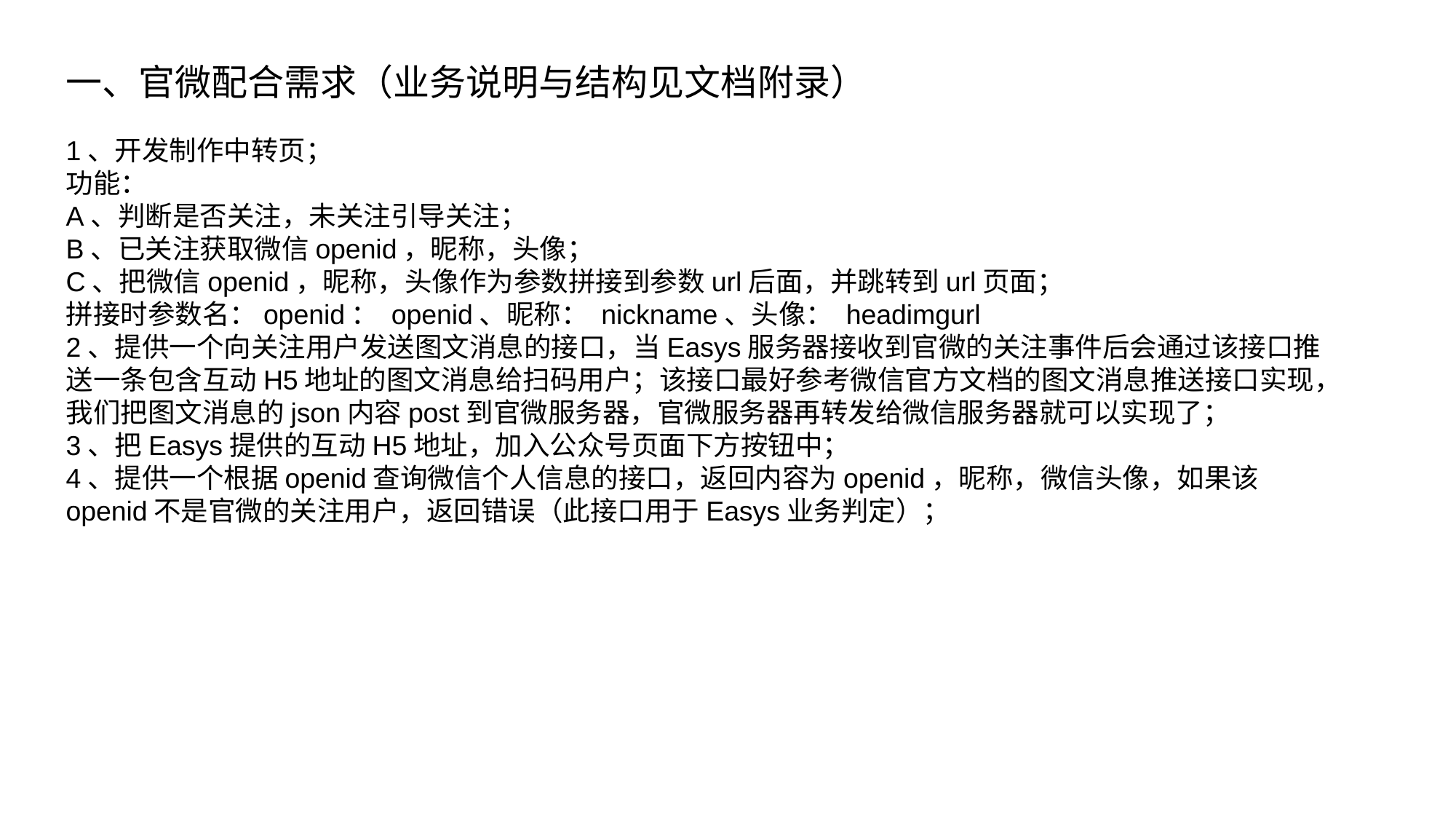

一、官微配合需求（业务说明与结构见文档附录）
1、开发制作中转页；
功能：
A、判断是否关注，未关注引导关注；
B、已关注获取微信openid，昵称，头像；
C、把微信openid，昵称，头像作为参数拼接到参数url后面，并跳转到url页面；
拼接时参数名：openid： openid、昵称： nickname、头像： headimgurl
2、提供一个向关注用户发送图文消息的接口，当Easys服务器接收到官微的关注事件后会通过该接口推送一条包含互动H5地址的图文消息给扫码用户；该接口最好参考微信官方文档的图文消息推送接口实现，我们把图文消息的json内容post到官微服务器，官微服务器再转发给微信服务器就可以实现了；
3、把Easys提供的互动H5地址，加入公众号页面下方按钮中；
4、提供一个根据openid查询微信个人信息的接口，返回内容为openid，昵称，微信头像，如果该openid不是官微的关注用户，返回错误（此接口用于Easys业务判定）；